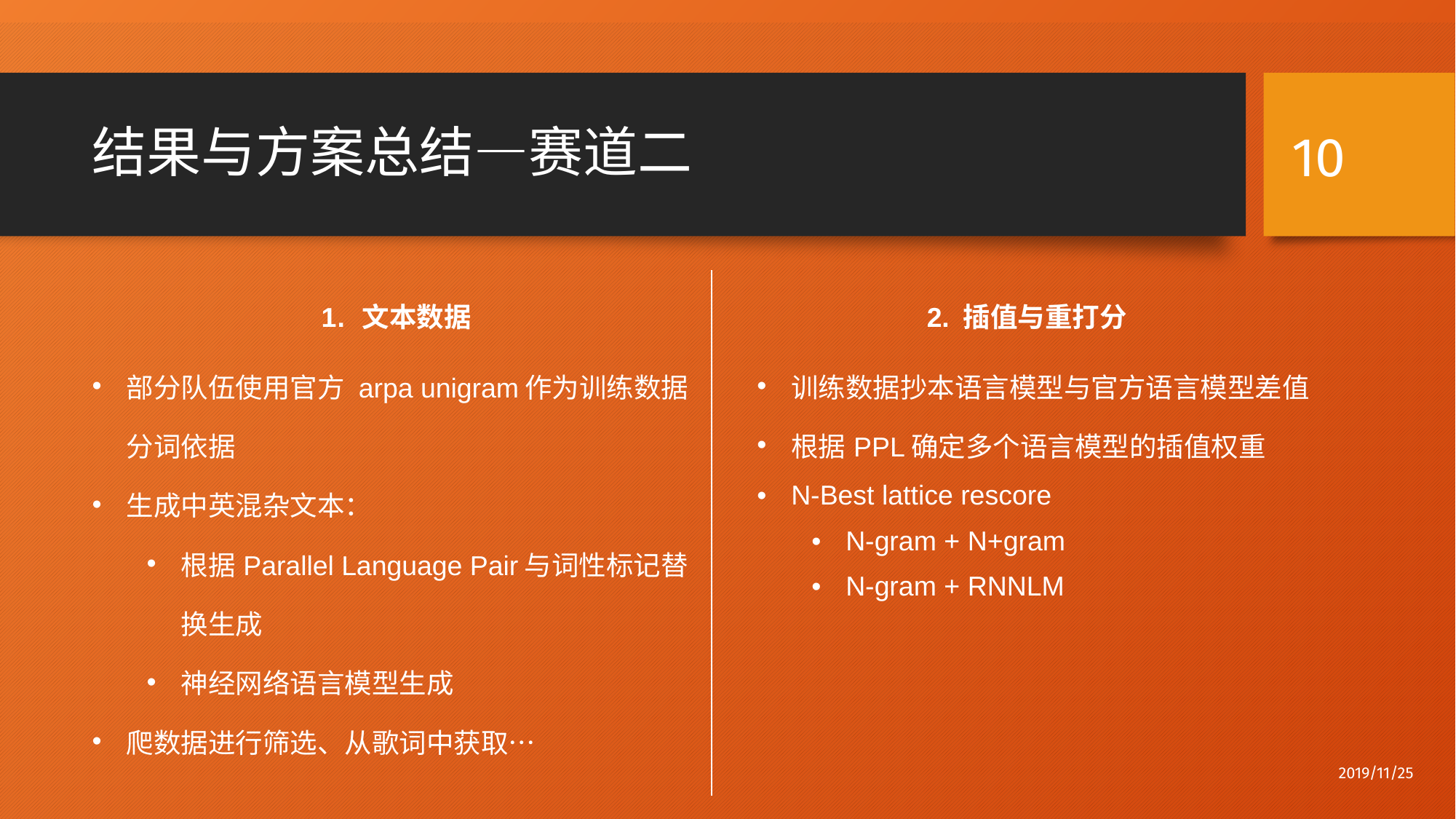

10
# 结果与方案总结—赛道二
| 文本数据 | 2. 插值与重打分 |
| --- | --- |
| 部分队伍使用官方 arpa unigram作为训练数据分词依据 生成中英混杂文本： 根据Parallel Language Pair与词性标记替换生成 神经网络语言模型生成 爬数据进行筛选、从歌词中获取… | 训练数据抄本语言模型与官方语言模型差值 根据PPL确定多个语言模型的插值权重 N-Best lattice rescore N-gram + N+gram N-gram + RNNLM |
2019/11/25